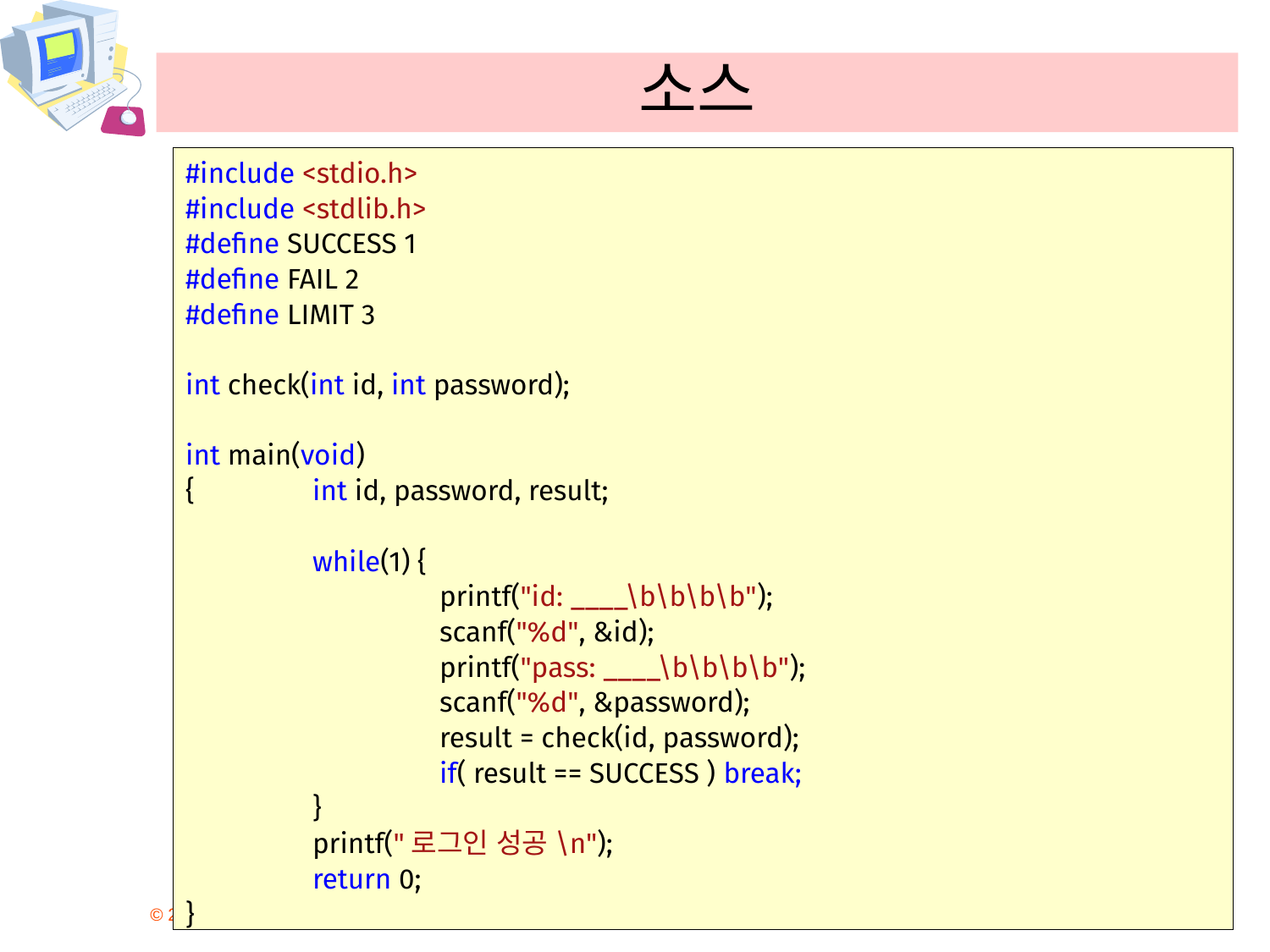

# 소스
#include <stdio.h>
#include <stdlib.h>
#define SUCCESS 1
#define FAIL 2
#define LIMIT 3

int check(int id, int password);

int main(void)
{	int id, password, result;

	while(1) {
		printf("id: ____\b\b\b\b");
		scanf("%d", &id);
		printf("pass: ____\b\b\b\b");
		scanf("%d", &password);
		result = check(id, password);
		if( result == SUCCESS ) break;
	}
	printf("로그인 성공\n");
	return 0;
}